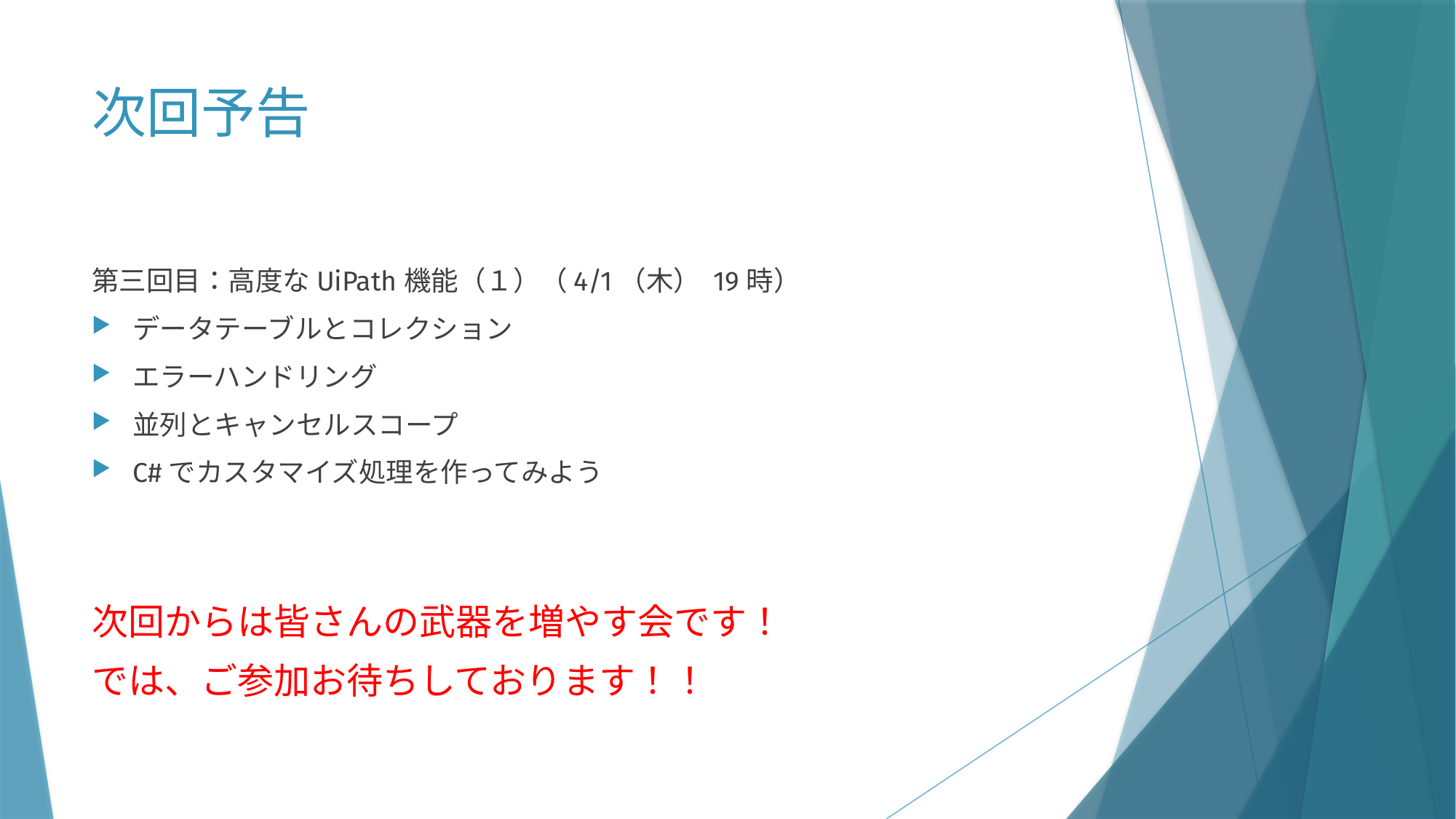

# 次回予告
第三回目：高度なUiPath機能（１）（4/1（木） 19時）
データテーブルとコレクション
エラーハンドリング
並列とキャンセルスコープ
C#でカスタマイズ処理を作ってみよう

次回からは皆さんの武器を増やす会です！
では、ご参加お待ちしております！！